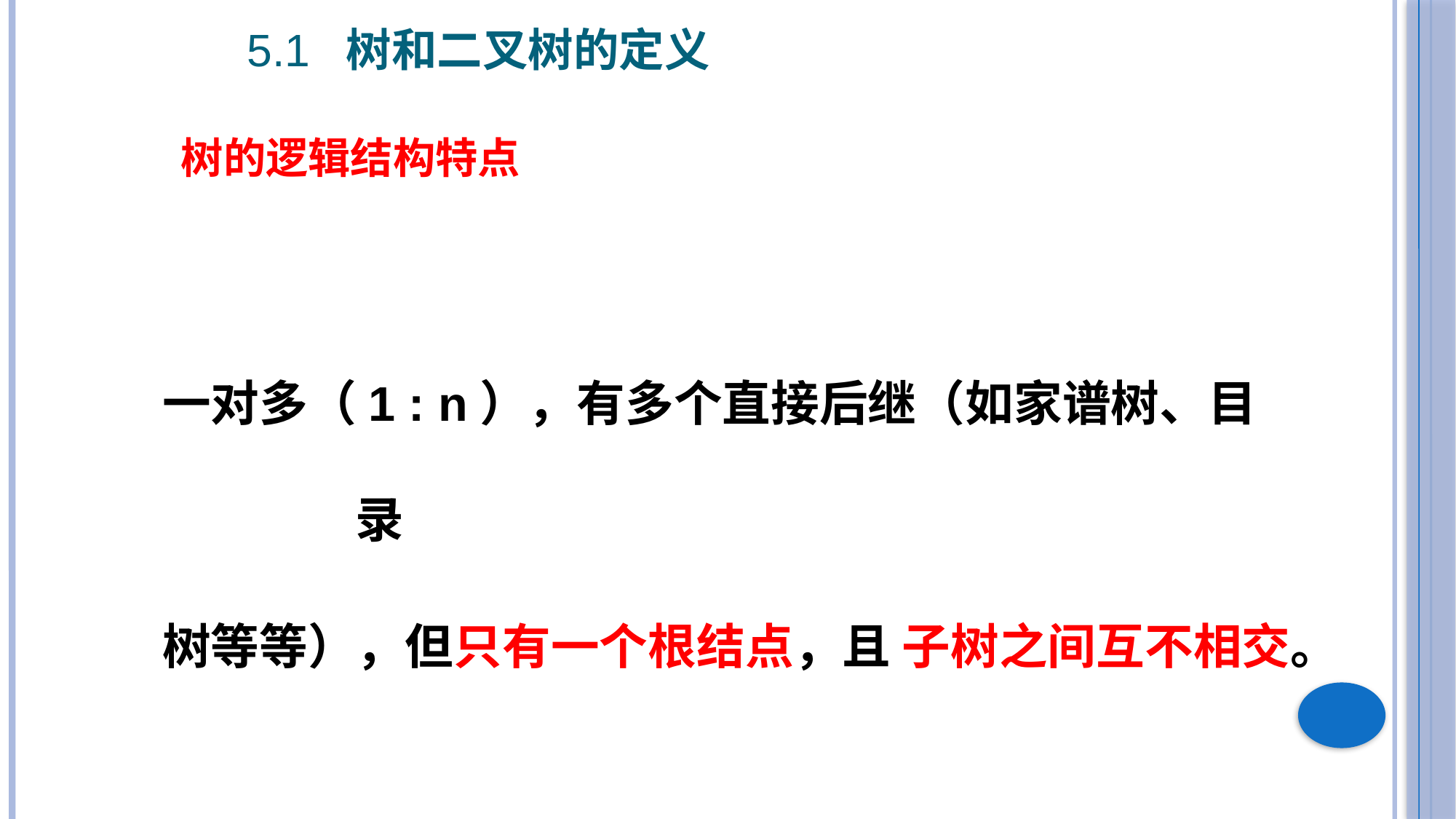

5.1  树和二叉树的定义
树的逻辑结构特点
一对多（1 : n），有多个直接后继（如家谱树、目录
树等等），但只有一个根结点，且 子树之间互不相交。